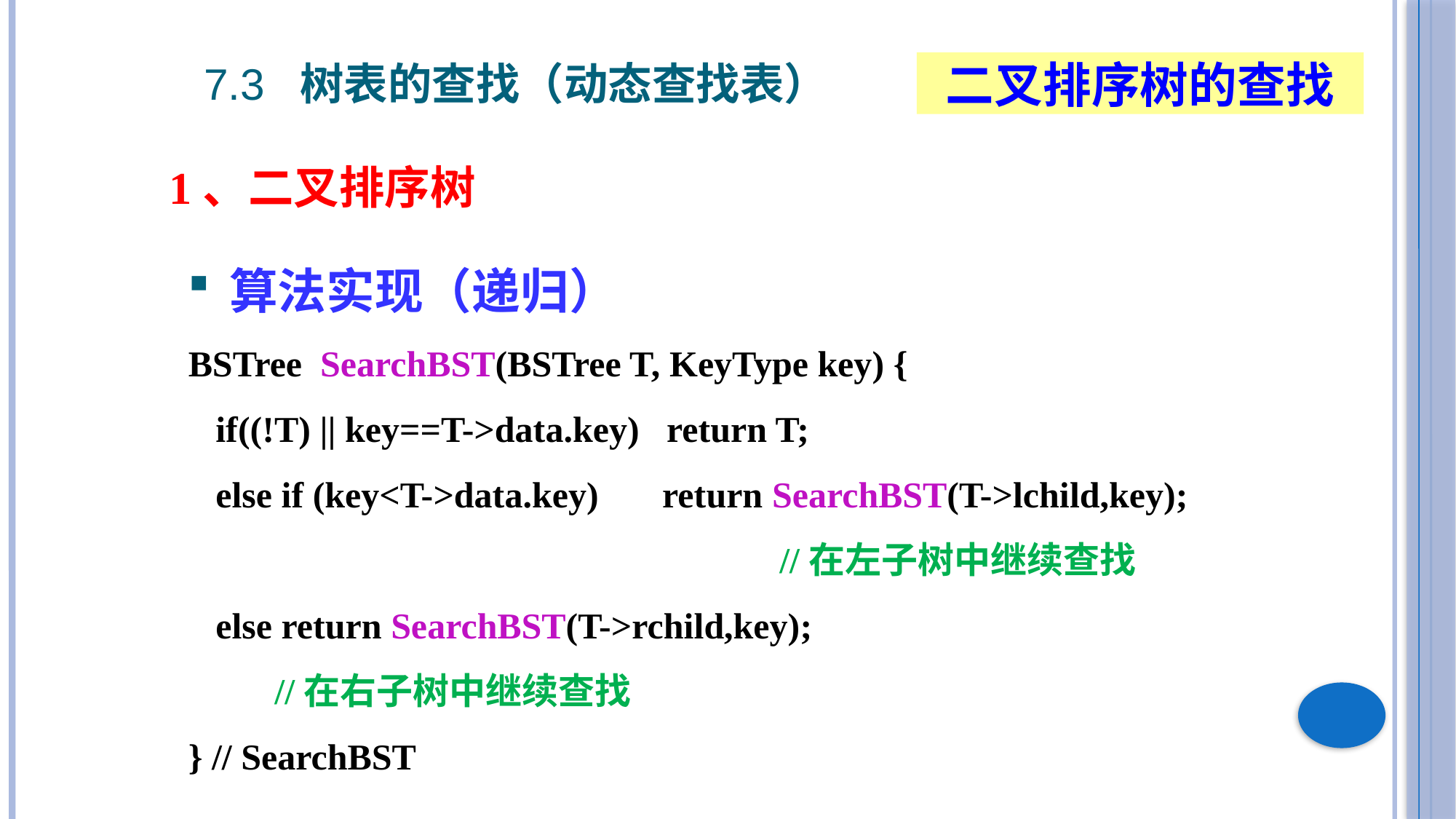

7.3  树表的查找（动态查找表）
二叉排序树的查找
1、二叉排序树
算法实现（递归）
BSTree  SearchBST(BSTree T, KeyType key) {
   if((!T) || key==T->data.key)   return T;
   else if (key<T->data.key)       return SearchBST(T->lchild,key);
                                                                 //在左子树中继续查找
   else return SearchBST(T->rchild,key);    		   		          //在右子树中继续查找
} // SearchBST